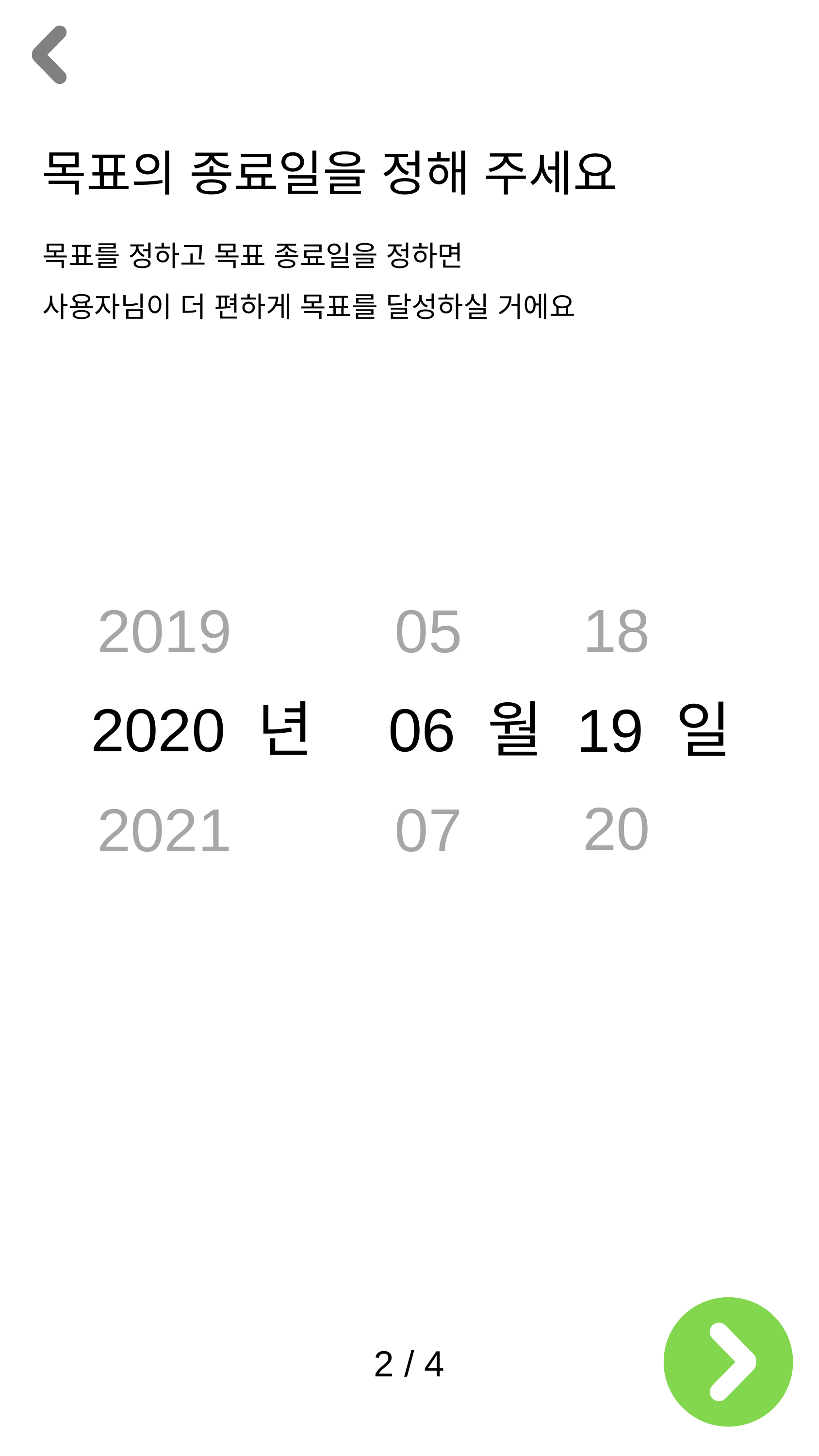

목표의 종료일을 정해 주세요
목표를 정하고 목표 종료일을 정하면
사용자님이 더 편하게 목표를 달성하실 거에요
18
2019
05
2020 년
06 월
19 일
20
2021
07

2 / 4